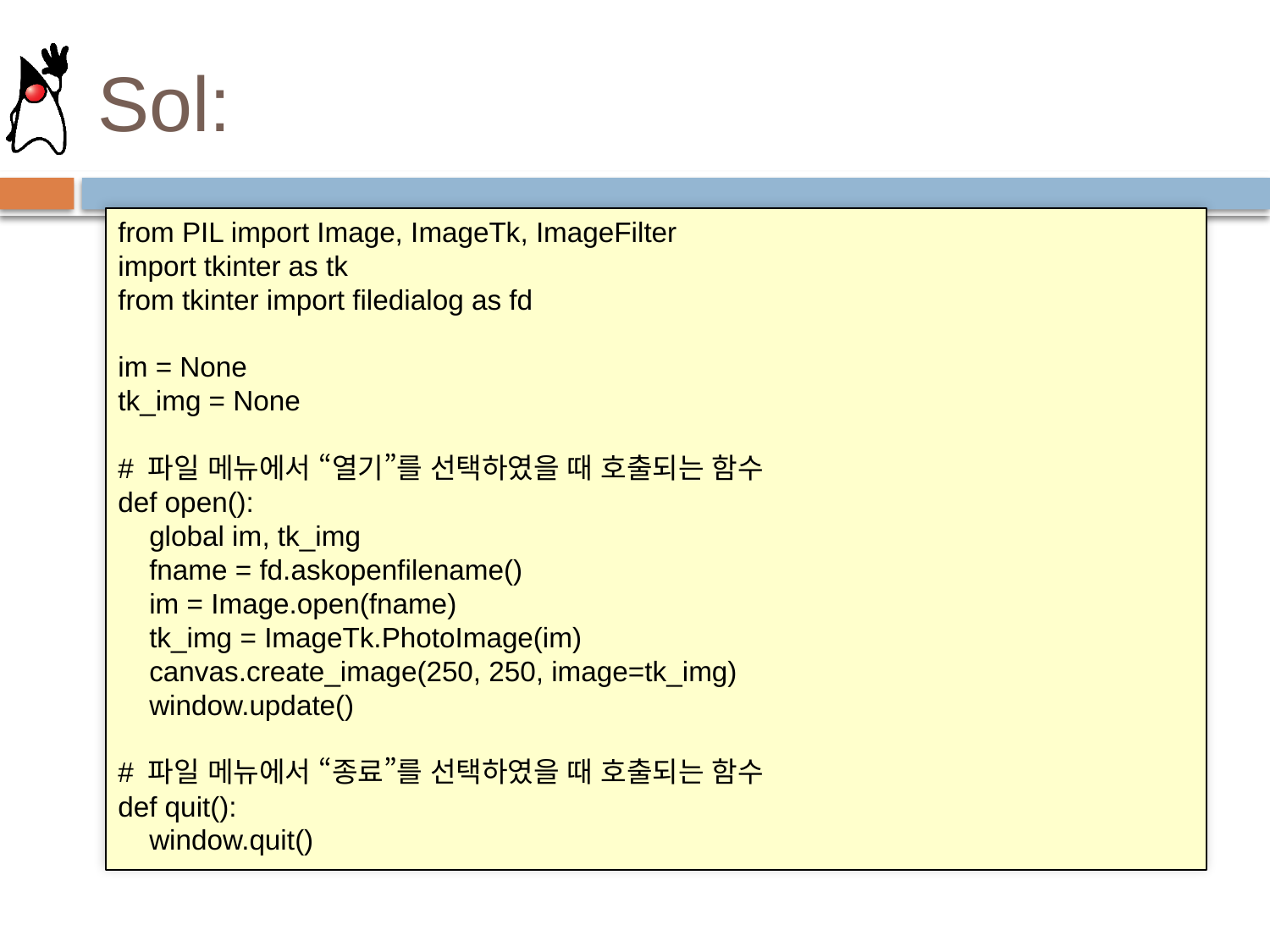

# Sol:
from PIL import Image, ImageTk, ImageFilter
import tkinter as tk
from tkinter import filedialog as fd

im = None
tk_img = None

# 파일 메뉴에서 “열기”를 선택하였을 때 호출되는 함수
def open():
    global im, tk_img
    fname = fd.askopenfilename()
    im = Image.open(fname)
    tk_img = ImageTk.PhotoImage(im)
    canvas.create_image(250, 250, image=tk_img)
    window.update()

# 파일 메뉴에서 “종료”를 선택하였을 때 호출되는 함수
def quit():
    window.quit()